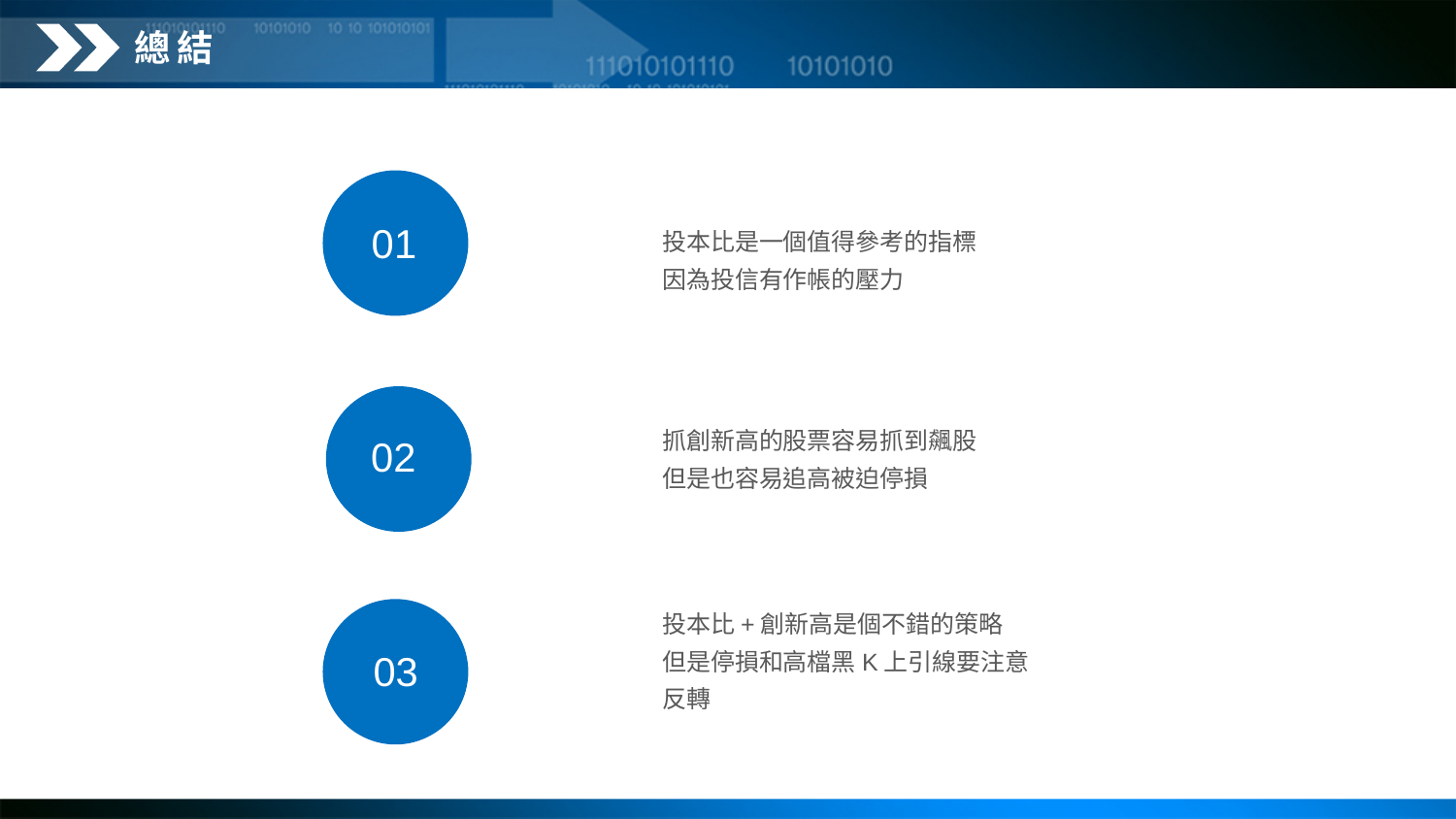

總結

01
投本比是一個值得參考的指標
因為投信有作帳的壓力

02
抓創新高的股票容易抓到飆股
但是也容易追高被迫停損
投本比+創新高是個不錯的策略
但是停損和高檔黑K上引線要注意反轉

03